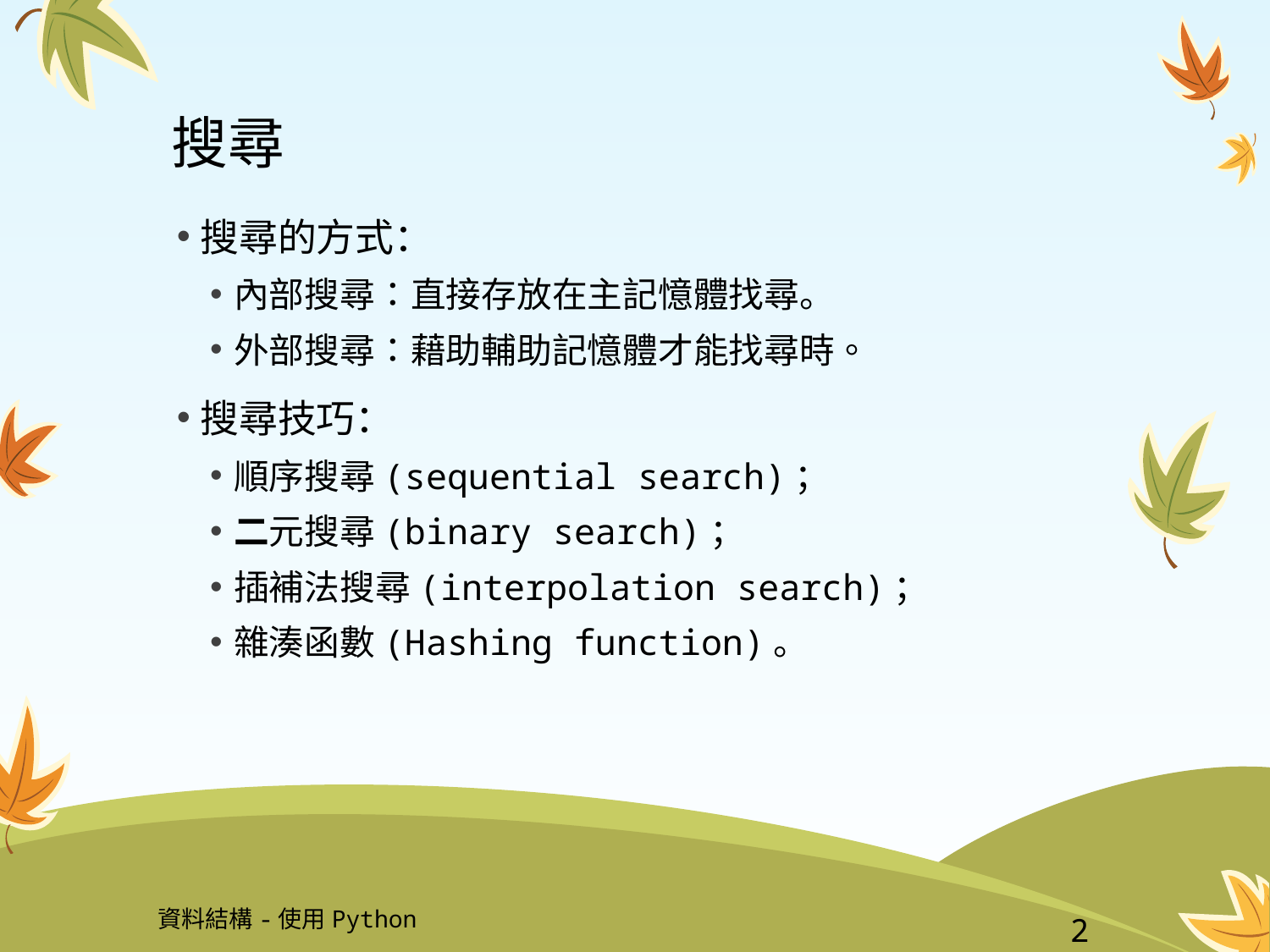

# 搜尋
搜尋的方式：
內部搜尋：直接存放在主記憶體找尋。
外部搜尋：藉助輔助記憶體才能找尋時。
搜尋技巧：
順序搜尋(sequential search)；
二元搜尋(binary search)；
插補法搜尋(interpolation search)；
雜湊函數(Hashing function)。
資料結構-使用Python
2